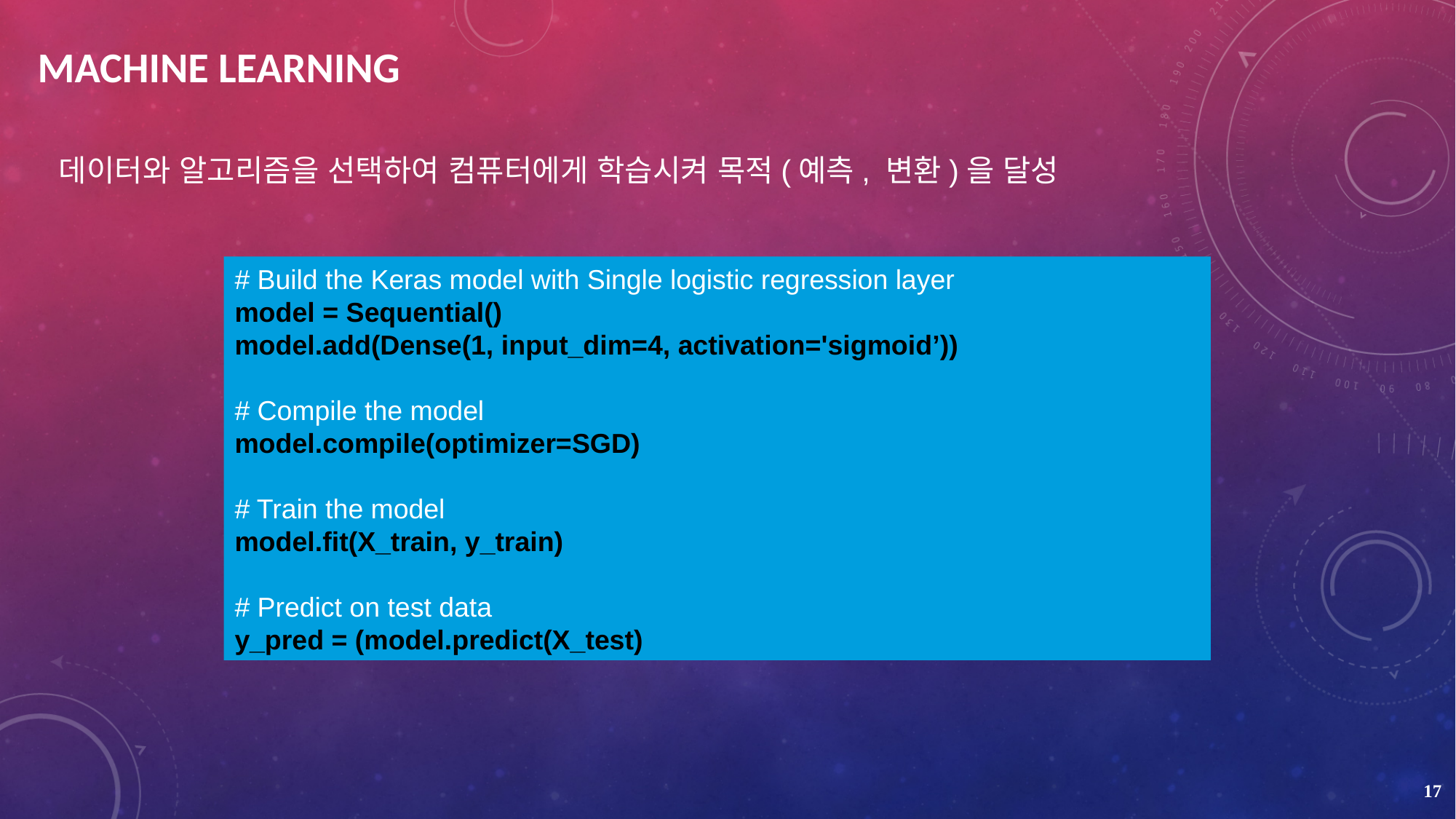

# Machine Learning
데이터와 알고리즘을 선택하여 컴퓨터에게 학습시켜 목적(예측, 변환)을 달성
# Build the Keras model with Single logistic regression layer
model = Sequential()
model.add(Dense(1, input_dim=4, activation='sigmoid’))

# Compile the model
model.compile(optimizer=SGD)

# Train the model
model.fit(X_train, y_train)

# Predict on test data
y_pred = (model.predict(X_test)
17